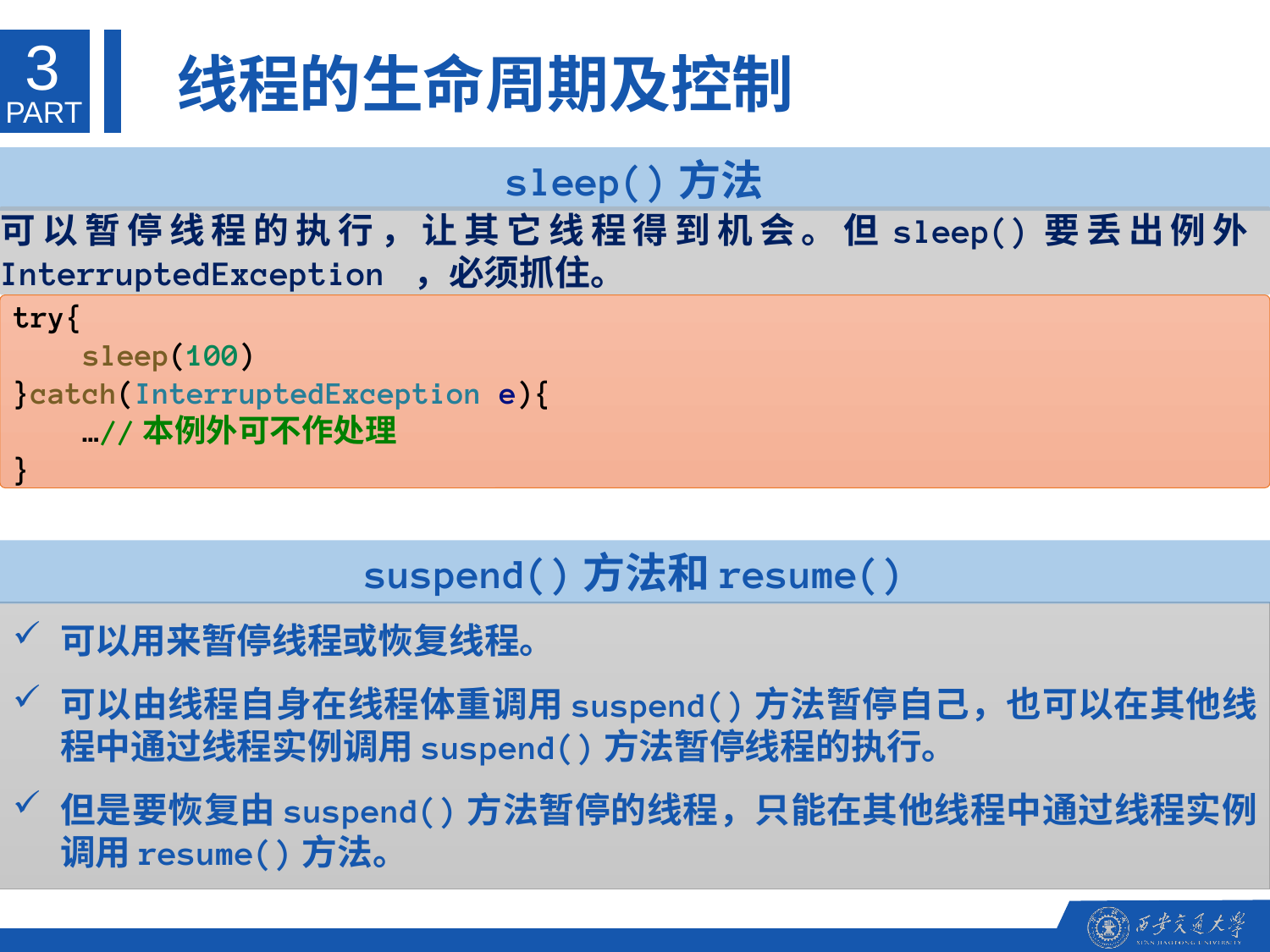

3
 线程的生命周期及控制
PART
sleep()方法
可以暂停线程的执行，让其它线程得到机会。但sleep()要丢出例外InterruptedException ，必须抓住。
try{
    sleep(100)
}catch(InterruptedException e){
    …//本例外可不作处理
}
suspend()方法和resume()
可以用来暂停线程或恢复线程。
可以由线程自身在线程体重调用suspend()方法暂停自己，也可以在其他线程中通过线程实例调用suspend()方法暂停线程的执行。
但是要恢复由suspend()方法暂停的线程，只能在其他线程中通过线程实例调用resume()方法。